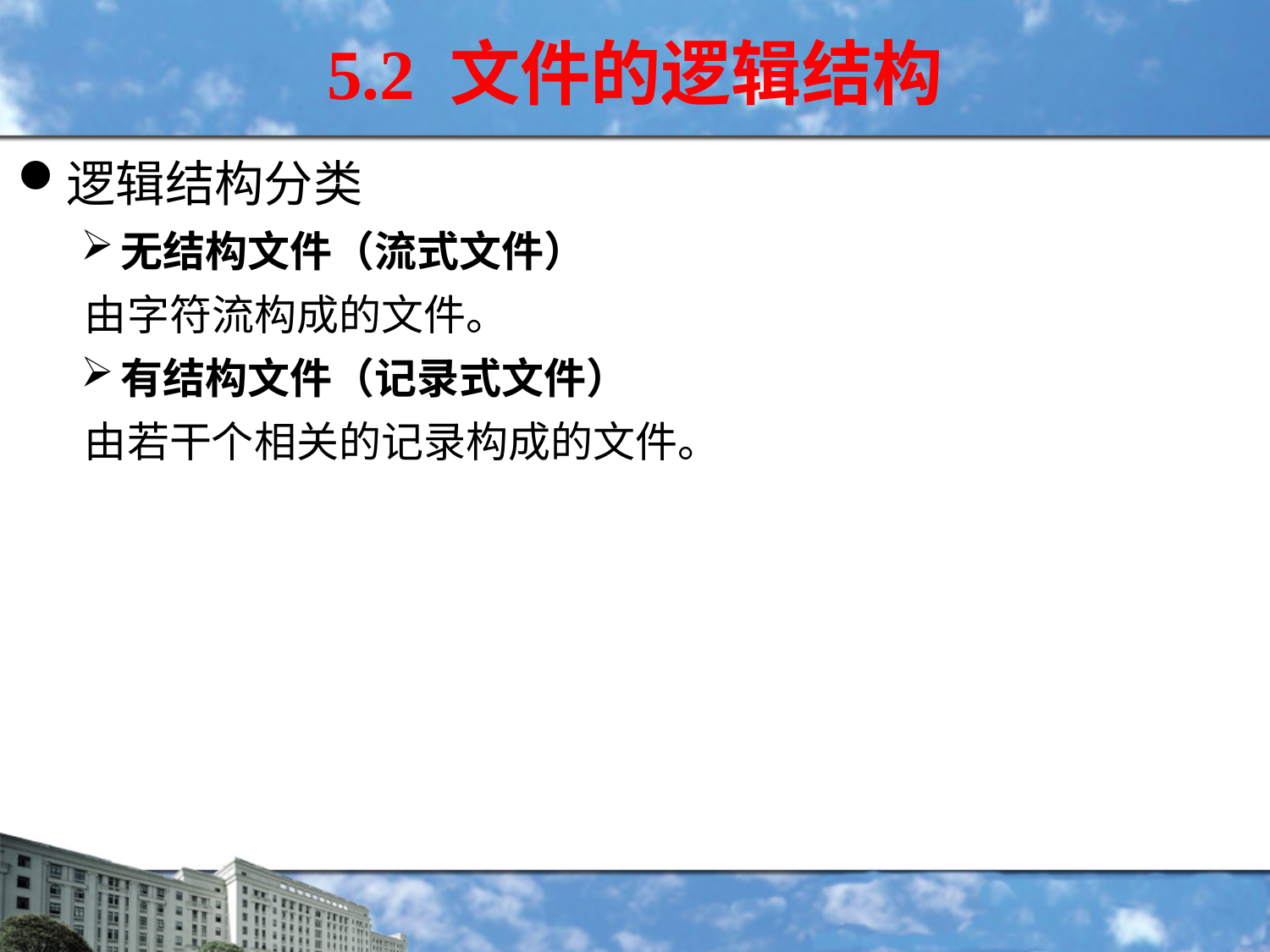

5.2 文件的逻辑结构
逻辑结构分类
无结构文件（流式文件）
      由字符流构成的文件。
有结构文件（记录式文件）
      由若干个相关的记录构成的文件。